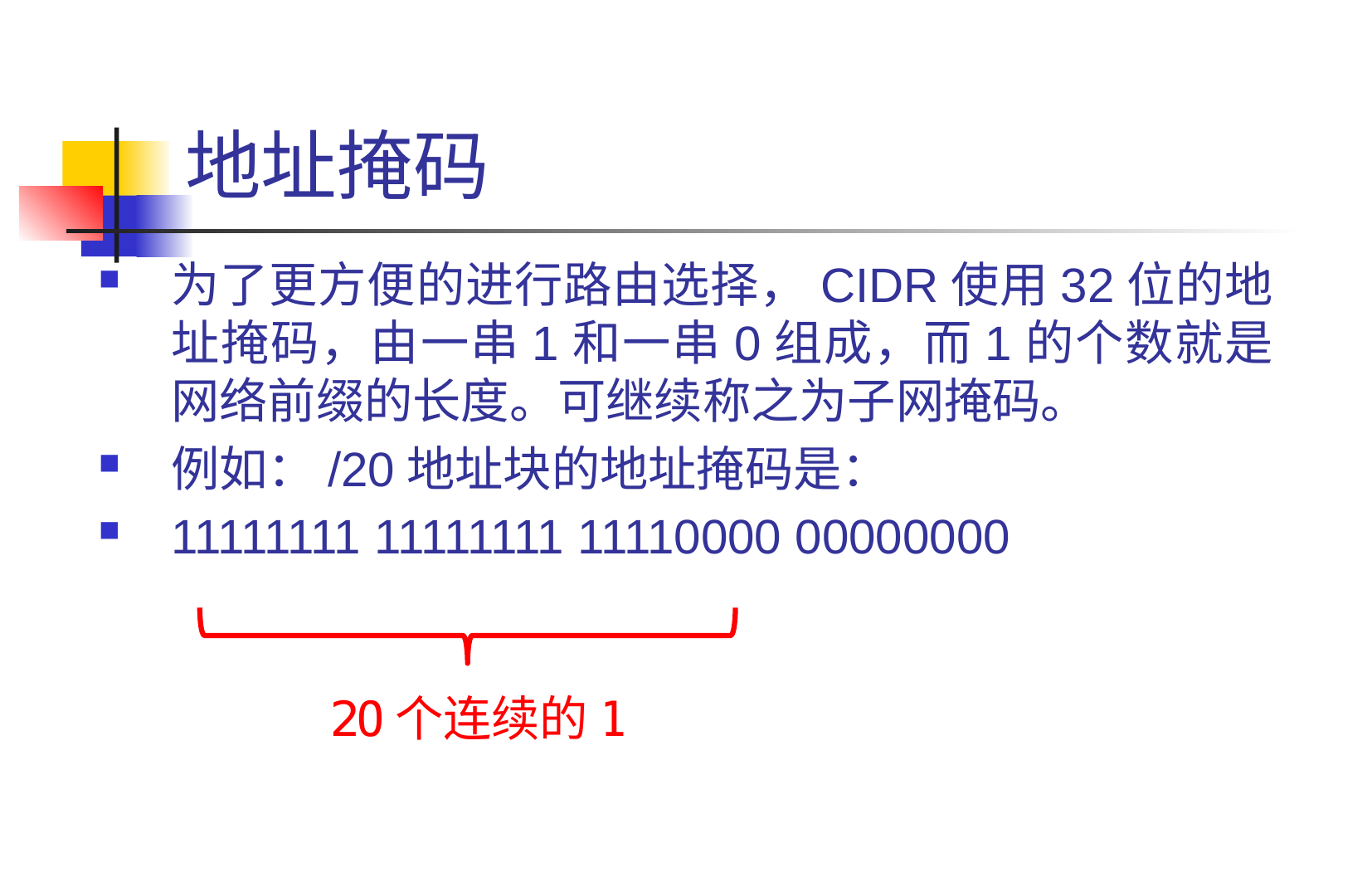

# 地址掩码
为了更方便的进行路由选择，CIDR使用32位的地址掩码，由一串1和一串0组成，而1的个数就是网络前缀的长度。可继续称之为子网掩码。
例如：/20地址块的地址掩码是：
11111111 11111111 11110000 00000000

20个连续的1